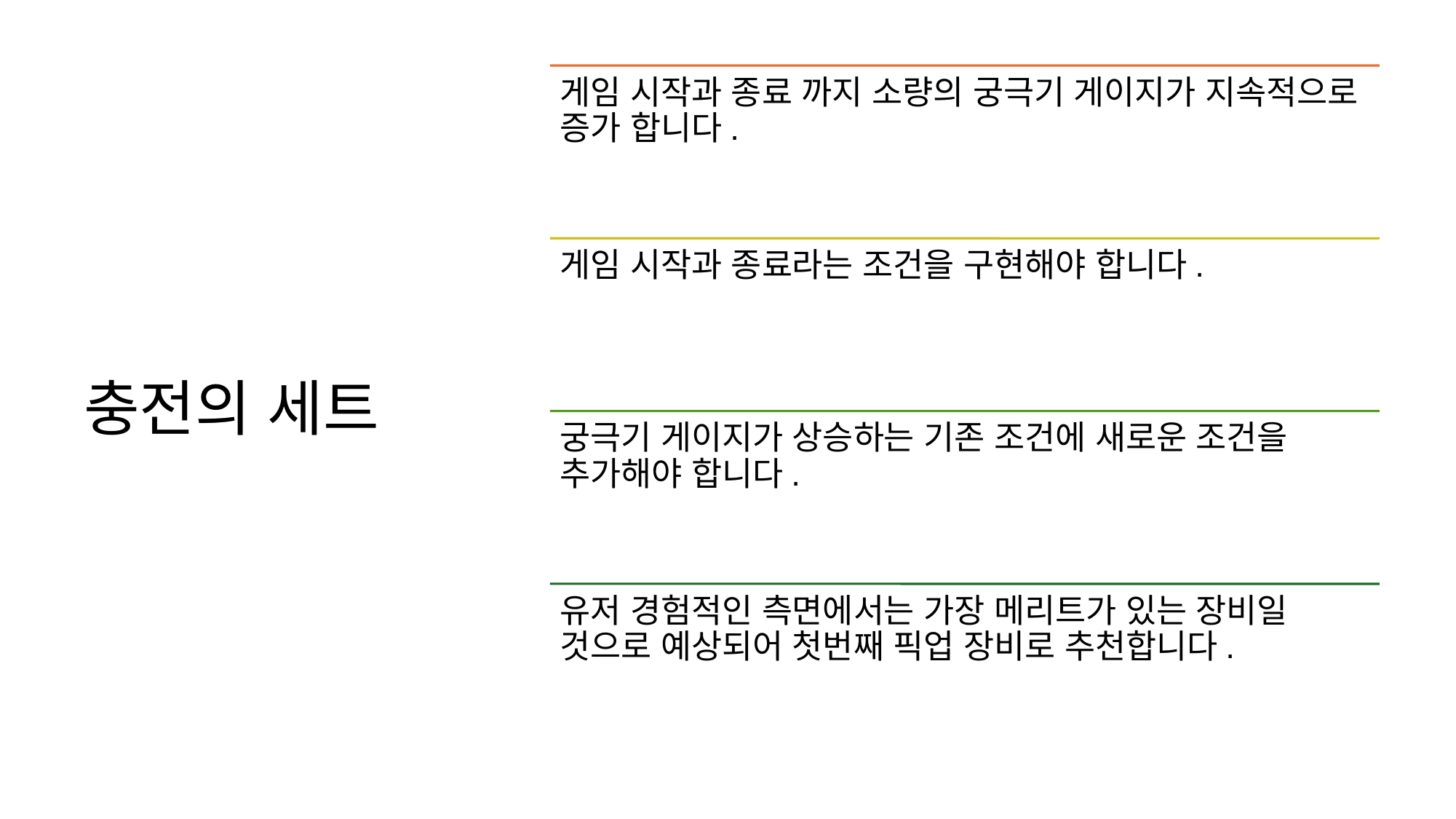

# 충전의 세트
게임 시작과 종료 까지 소량의 궁극기 게이지가 지속적으로 증가 합니다.
게임 시작과 종료라는 조건을 구현해야 합니다.
궁극기 게이지가 상승하는 기존 조건에 새로운 조건을 추가해야 합니다.
유저 경험적인 측면에서는 가장 메리트가 있는 장비일 것으로 예상되어 첫번째 픽업 장비로 추천합니다.